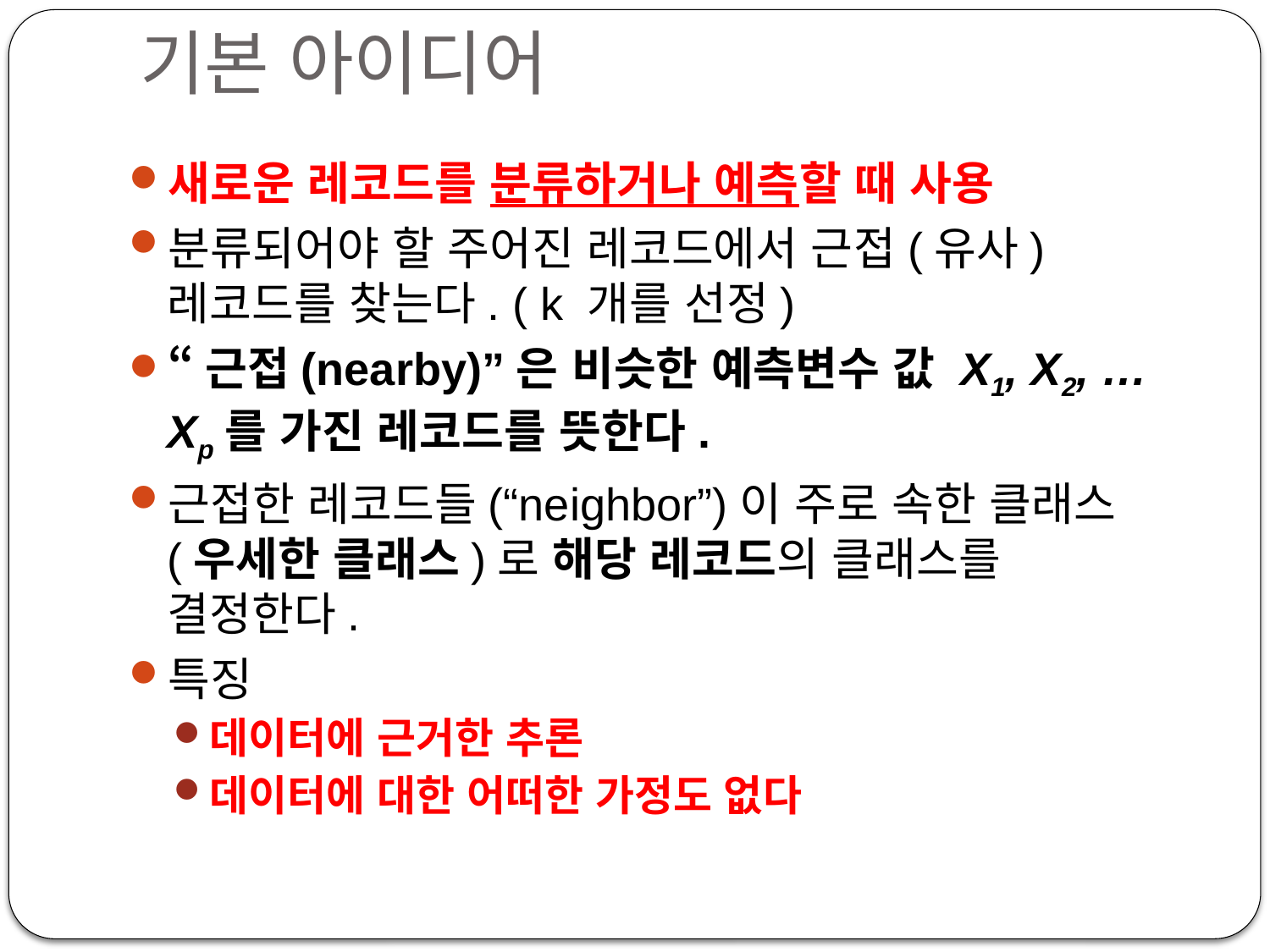

# 기본 아이디어
새로운 레코드를 분류하거나 예측할 때 사용
분류되어야 할 주어진 레코드에서 근접(유사) 레코드를 찾는다. ( k 개를 선정)
“근접(nearby)”은 비슷한 예측변수 값 X1, X2, … Xp를 가진 레코드를 뜻한다.
근접한 레코드들(“neighbor”)이 주로 속한 클래스(우세한 클래스)로 해당 레코드의 클래스를 결정한다.
특징
데이터에 근거한 추론
데이터에 대한 어떠한 가정도 없다